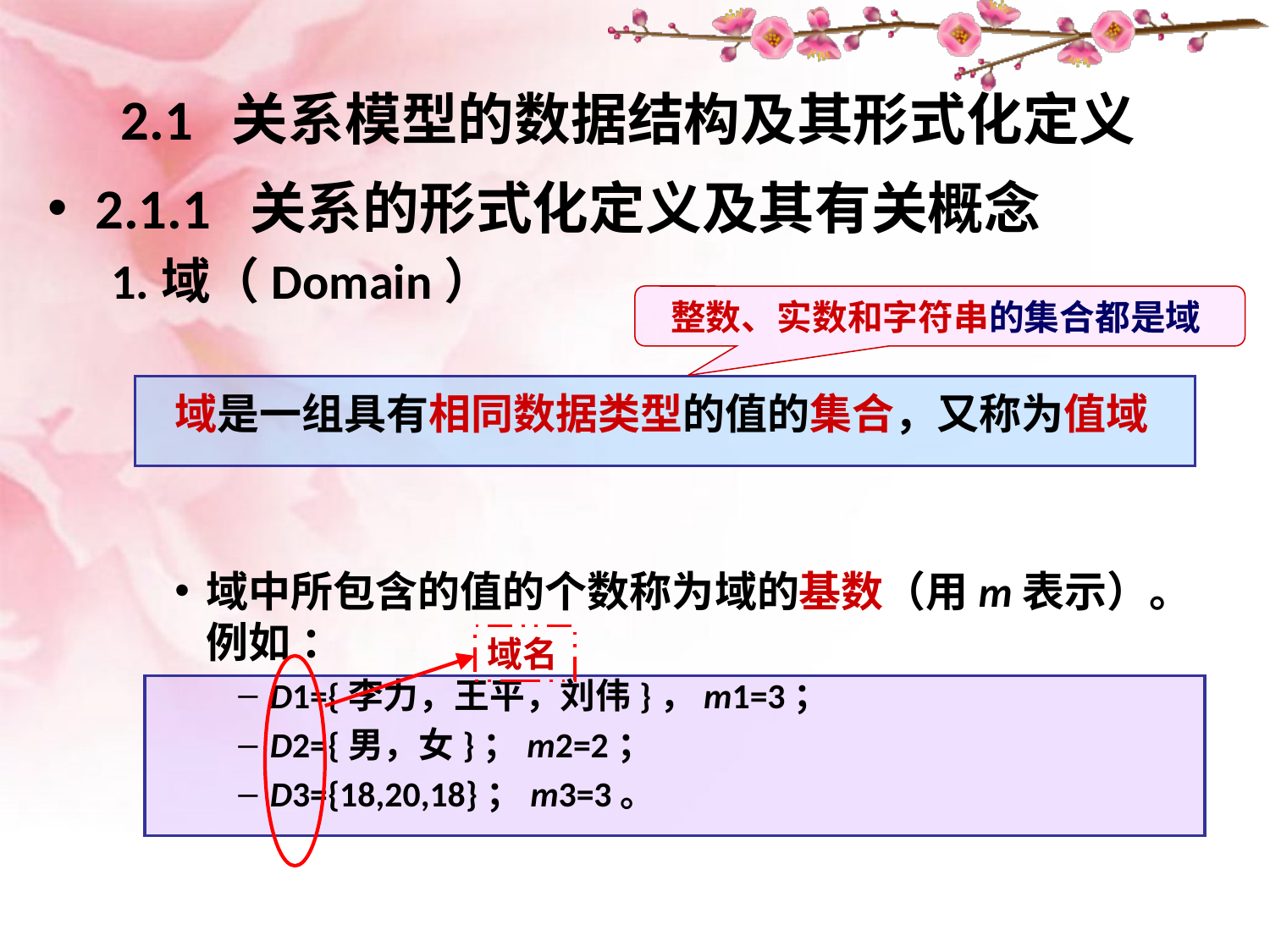

# 2.1  关系模型的数据结构及其形式化定义
2.1.1  关系的形式化定义及其有关概念
1.域（Domain）

域是一组具有相同数据类型的值的集合，又称为值域

域中所包含的值的个数称为域的基数（用m表示）。例如 ：
D1={李力，王平，刘伟}，m1=3；
D2={男，女}；m2=2；
D3={18,20,18}；m3=3。
整数、实数和字符串的集合都是域

域名